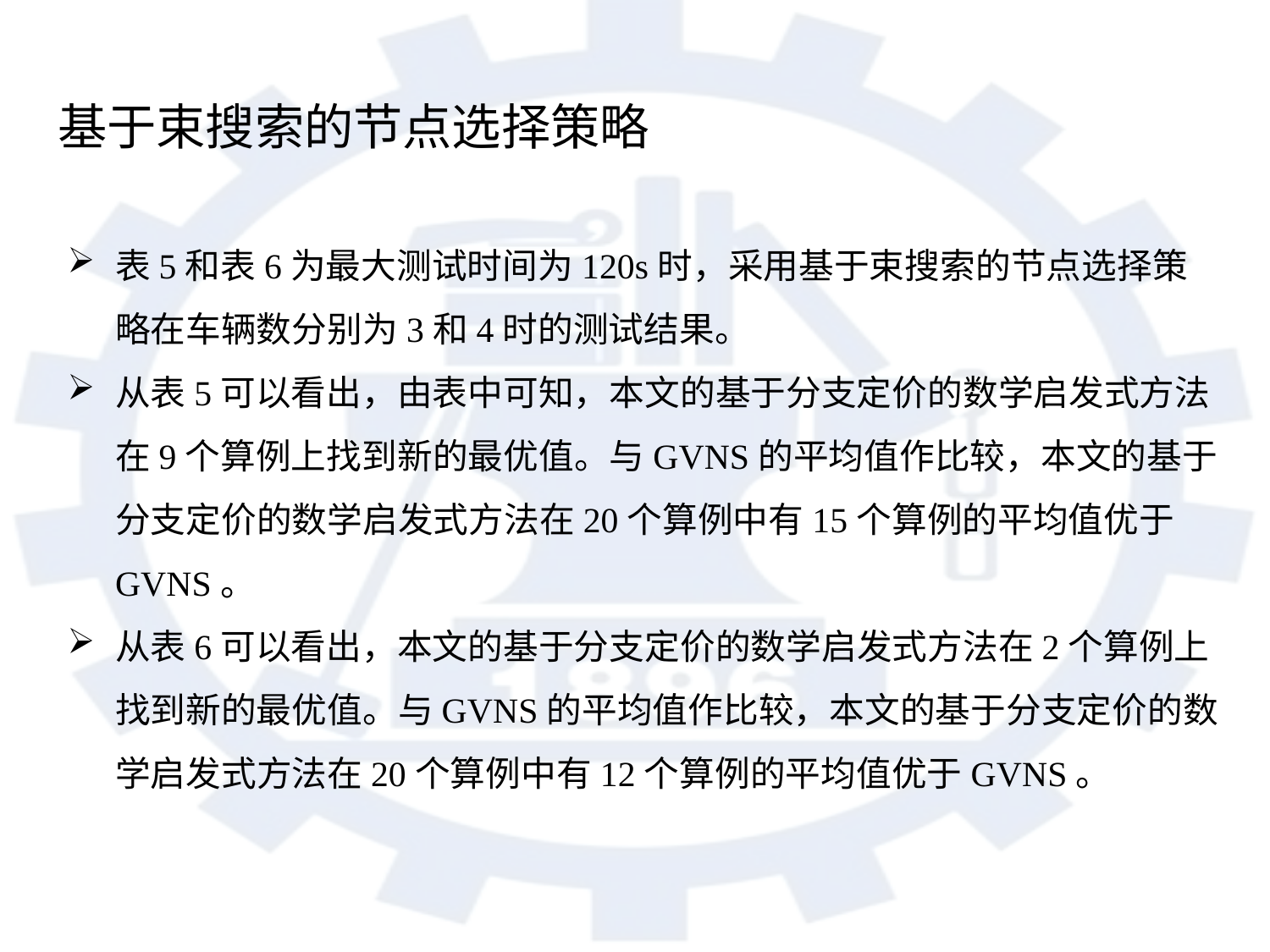

基于束搜索的节点选择策略
表5和表6为最大测试时间为120s时，采用基于束搜索的节点选择策略在车辆数分别为3和4时的测试结果。
从表5可以看出，由表中可知，本文的基于分支定价的数学启发式方法在9个算例上找到新的最优值。与GVNS的平均值作比较，本文的基于分支定价的数学启发式方法在20个算例中有15个算例的平均值优于GVNS。
从表6可以看出，本文的基于分支定价的数学启发式方法在2个算例上找到新的最优值。与GVNS的平均值作比较，本文的基于分支定价的数学启发式方法在20个算例中有12个算例的平均值优于GVNS。